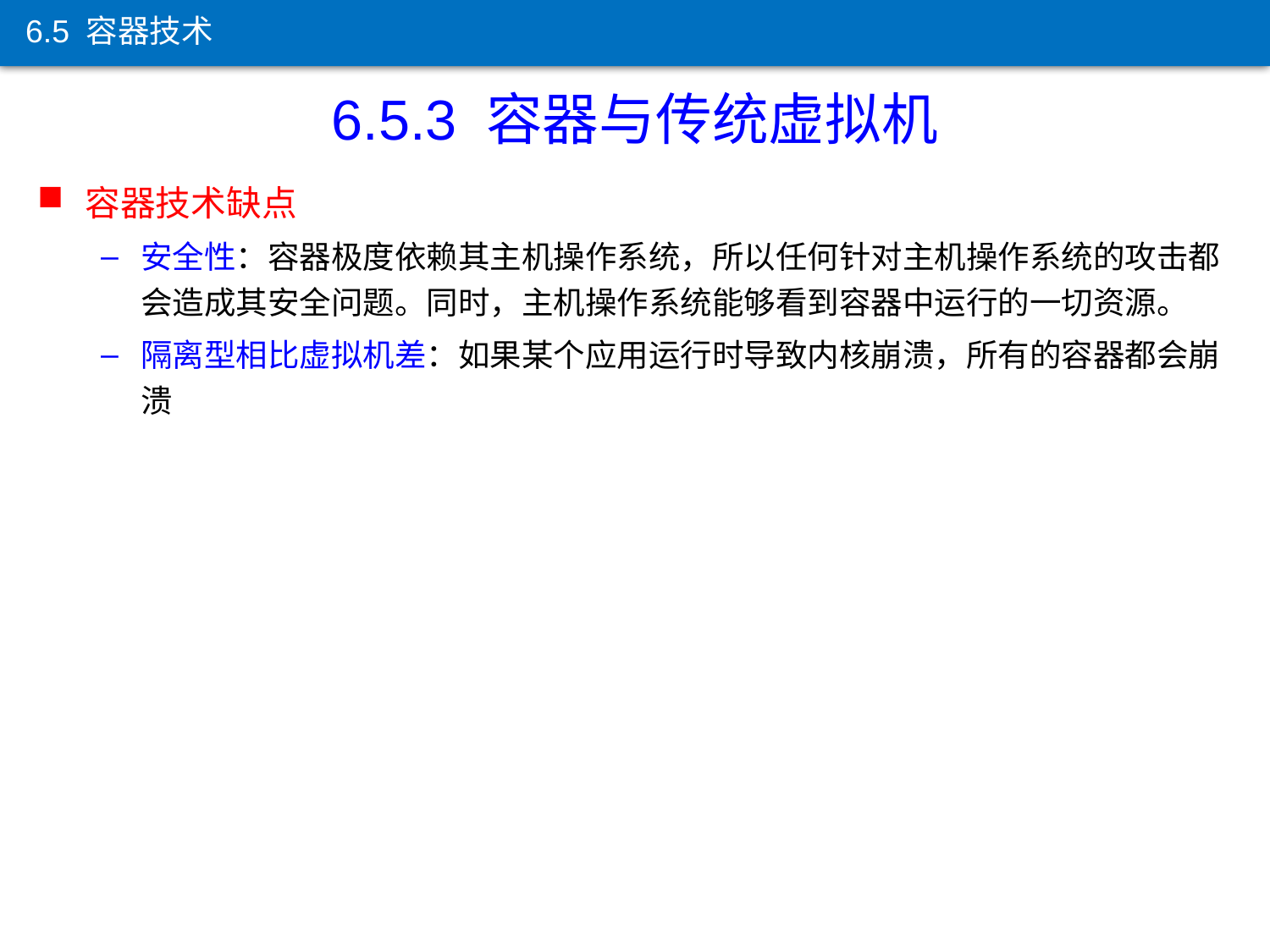

6.5 容器技术
6.5.3 容器与传统虚拟机
容器技术缺点
安全性：容器极度依赖其主机操作系统，所以任何针对主机操作系统的攻击都会造成其安全问题。同时，主机操作系统能够看到容器中运行的一切资源。
隔离型相比虚拟机差：如果某个应用运行时导致内核崩溃，所有的容器都会崩溃
37